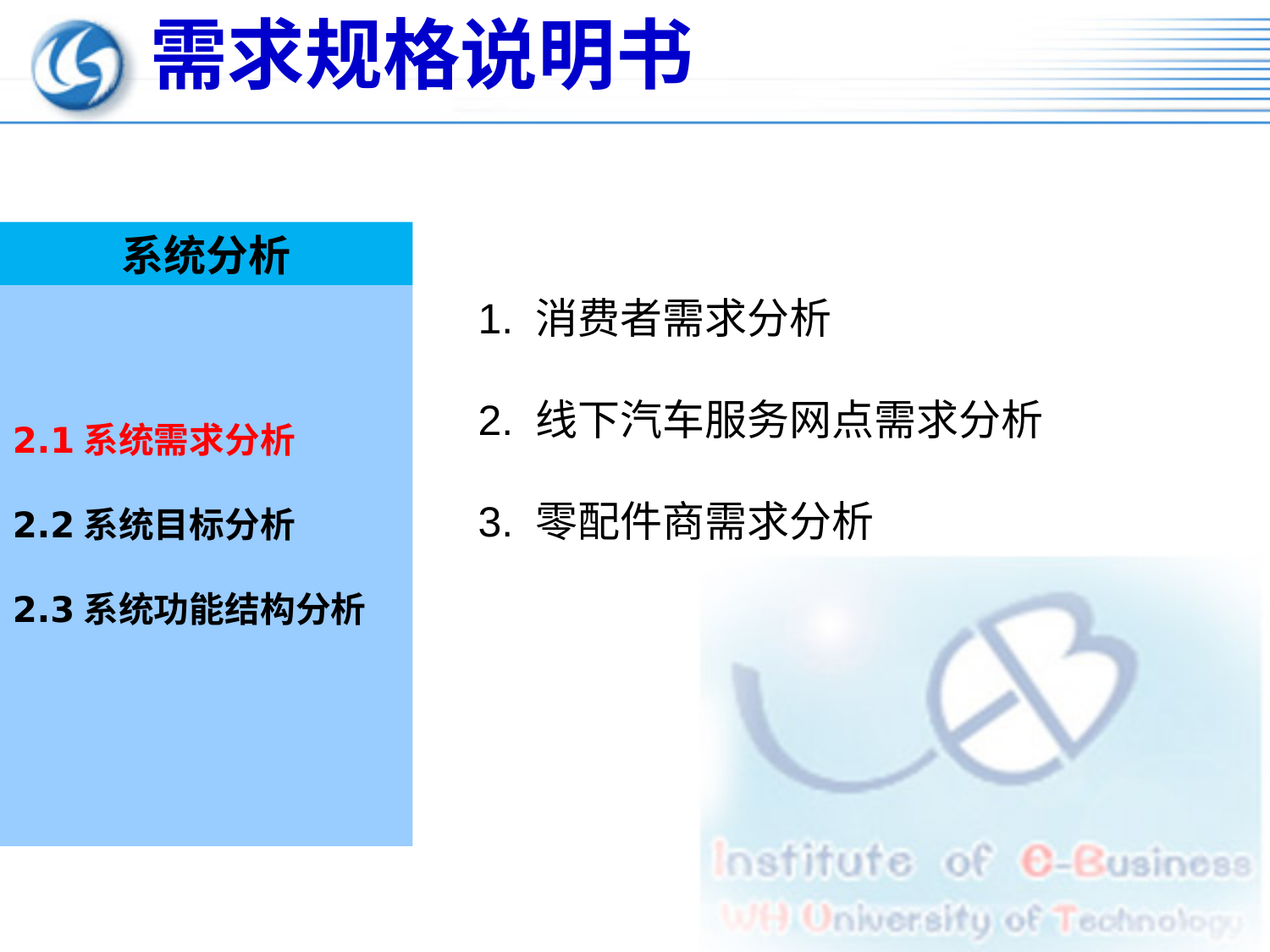

需求规格说明书
系统分析
2.1系统需求分析

2.2系统目标分析

2.3系统功能结构分析

1. 消费者需求分析

2. 线下汽车服务网点需求分析

3. 零配件商需求分析